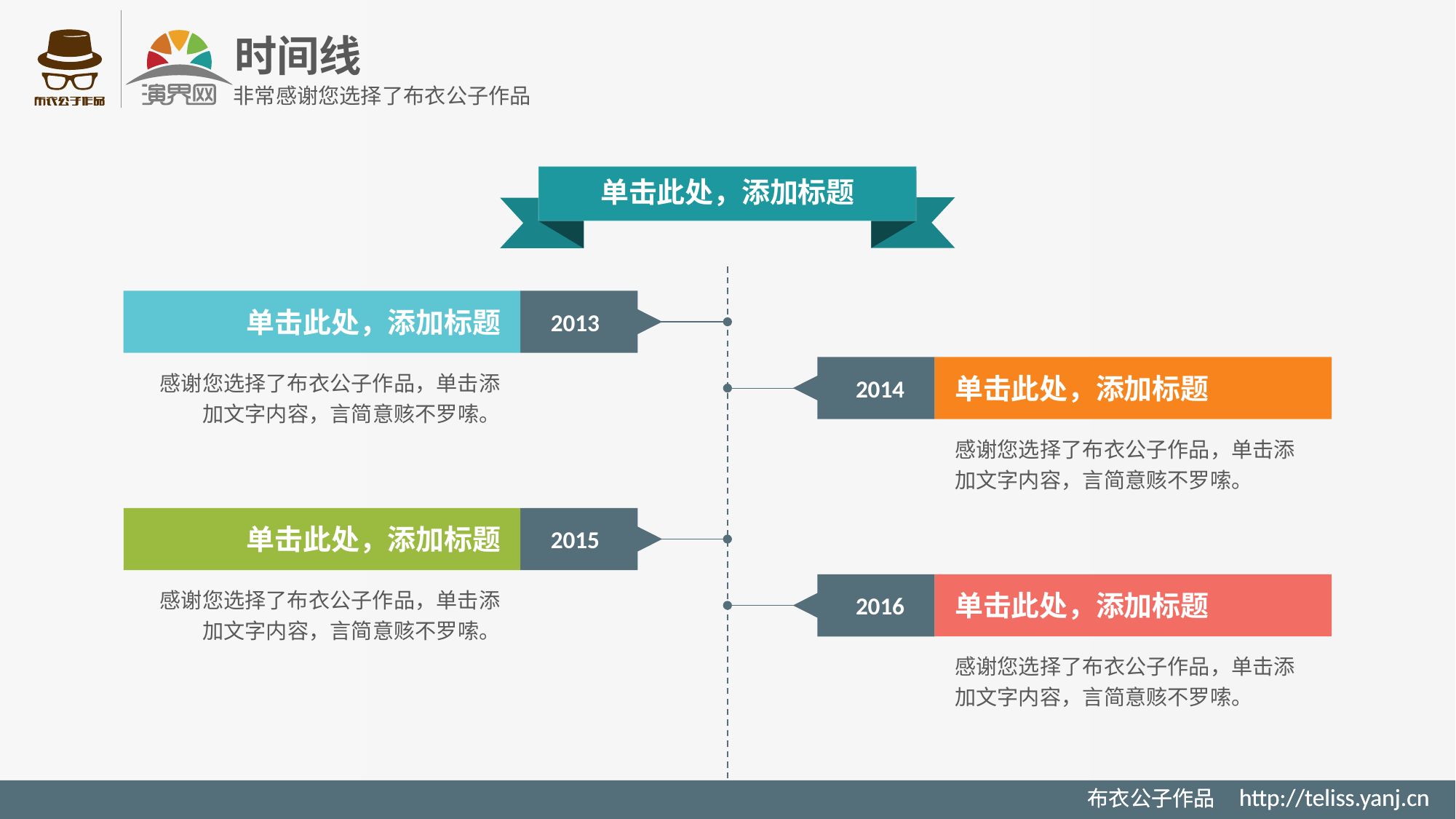

时间线
非常感谢您选择了布衣公子作品

单击此处，添加标题

单击此处，添加标题
2013

感谢您选择了布衣公子作品，单击添加文字内容，言简意赅不罗嗦。
单击此处，添加标题
2014
感谢您选择了布衣公子作品，单击添加文字内容，言简意赅不罗嗦。

单击此处，添加标题
2015

感谢您选择了布衣公子作品，单击添加文字内容，言简意赅不罗嗦。
单击此处，添加标题
2016
感谢您选择了布衣公子作品，单击添加文字内容，言简意赅不罗嗦。
布衣公子作品    http://teliss.yanj.cn
布衣公子作品    http://teliss.yanj.cn